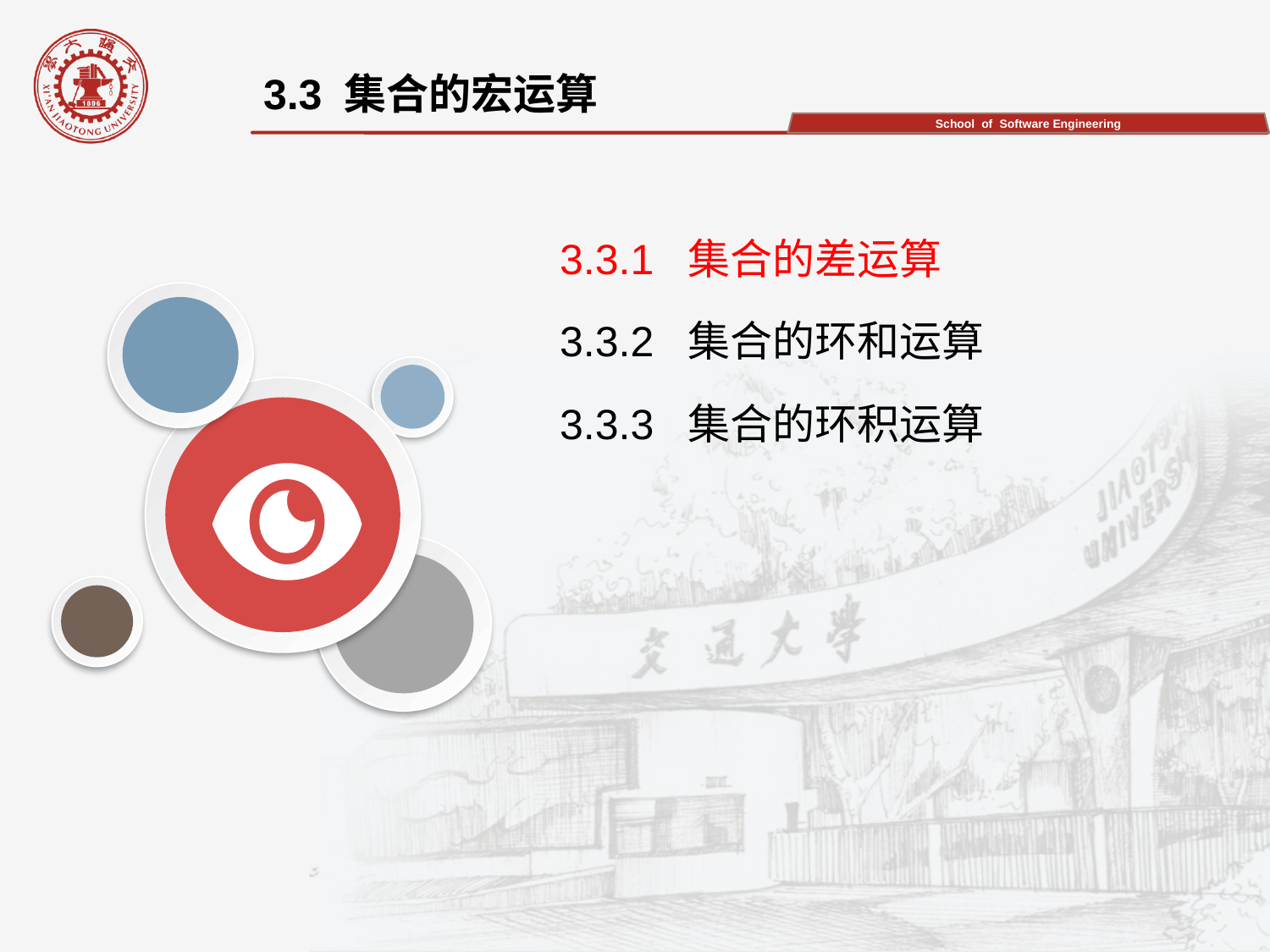

3.3 集合的宏运算
3.3.1  集合的差运算
3.3.2  集合的环和运算
3.3.3  集合的环积运算